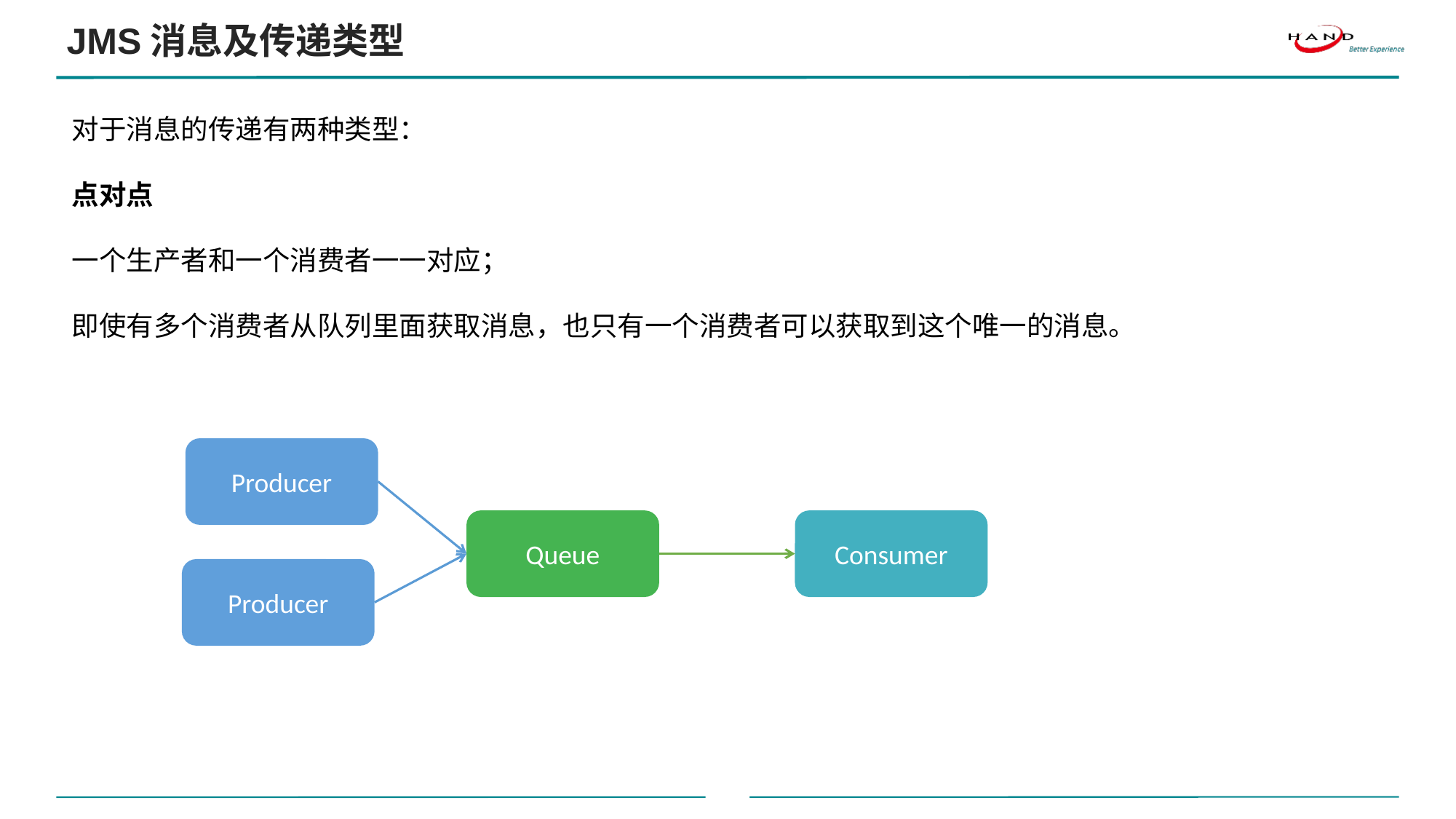

JMS消息及传递类型
对于消息的传递有两种类型：

点对点

一个生产者和一个消费者一一对应；

即使有多个消费者从队列里面获取消息，也只有一个消费者可以获取到这个唯一的消息。

Producer
Queue
Consumer
Producer
7